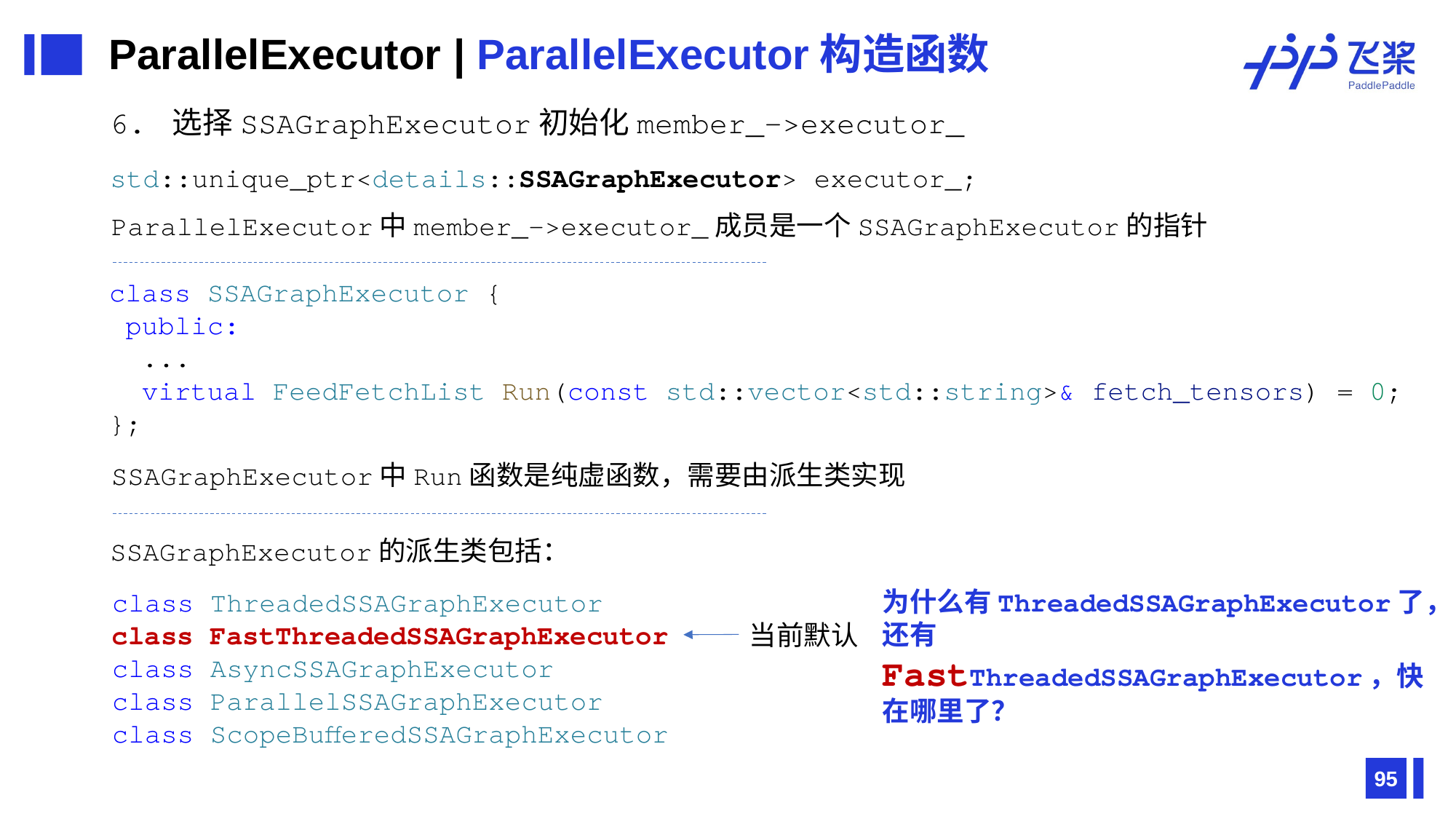

ParallelExecutor | ParallelExecutor构造函数
6. 选择SSAGraphExecutor初始化member_->executor_
std::unique_ptr<details::SSAGraphExecutor> executor_;
ParallelExecutor中member_->executor_成员是一个SSAGraphExecutor的指针
class SSAGraphExecutor {
 public:
  ...
  virtual FeedFetchList Run(const std::vector<std::string>& fetch_tensors) = 0;
};
SSAGraphExecutor中Run函数是纯虚函数，需要由派生类实现
SSAGraphExecutor的派生类包括：
class ThreadedSSAGraphExecutor
class FastThreadedSSAGraphExecutor
class AsyncSSAGraphExecutor
class ParallelSSAGraphExecutor
class ScopeBufferedSSAGraphExecutor

为什么有ThreadedSSAGraphExecutor了，还有FastThreadedSSAGraphExecutor，快在哪里了？
当前默认
95